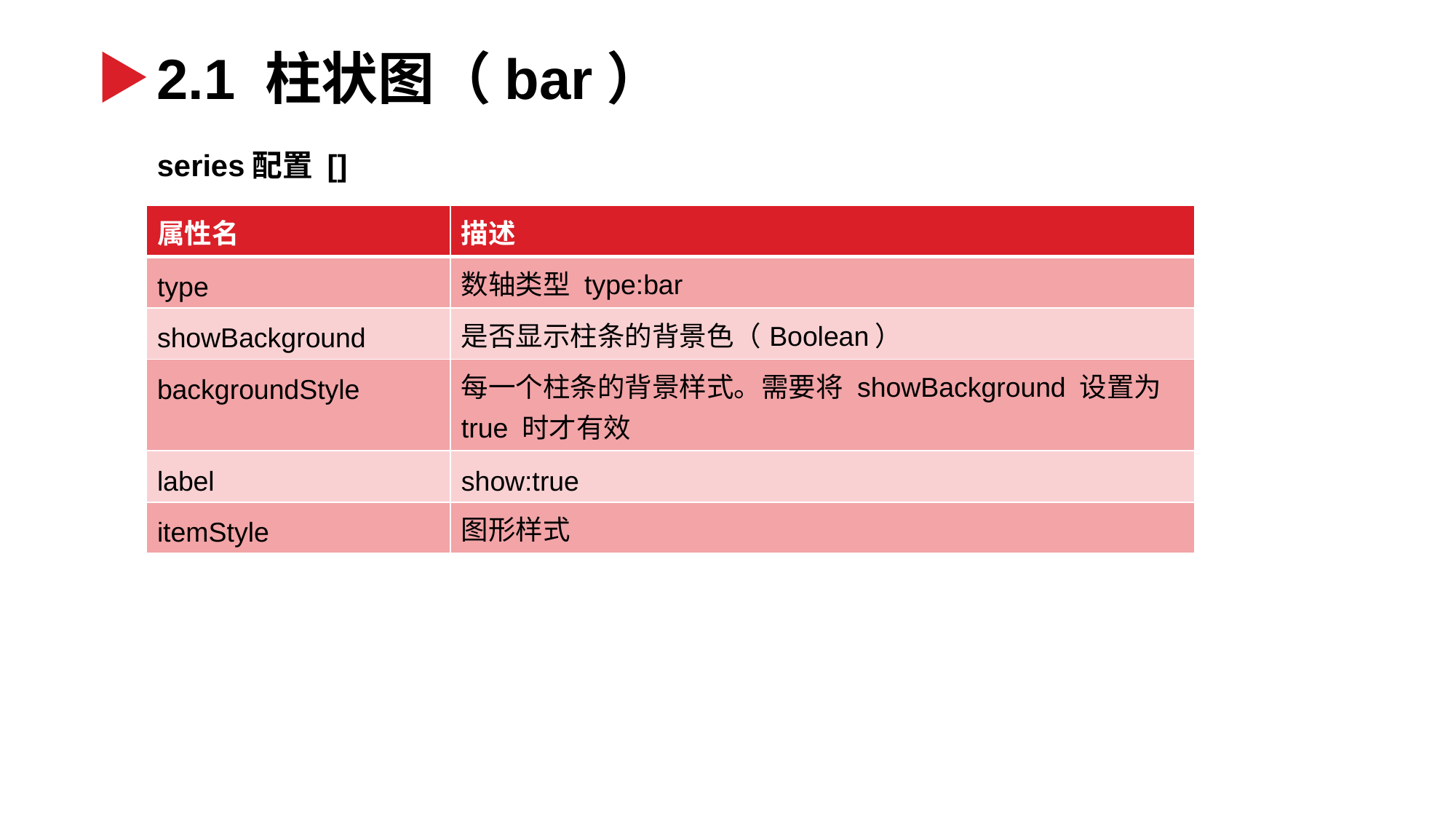

2.1 柱状图（bar）

series配置 []
| 属性名 | 描述 |
| --- | --- |
| type | 数轴类型 type:bar |
| showBackground | 是否显示柱条的背景色（Boolean） |
| backgroundStyle | 每一个柱条的背景样式。需要将 showBackground 设置为 true 时才有效 |
| label | show:true |
| itemStyle | 图形样式 |